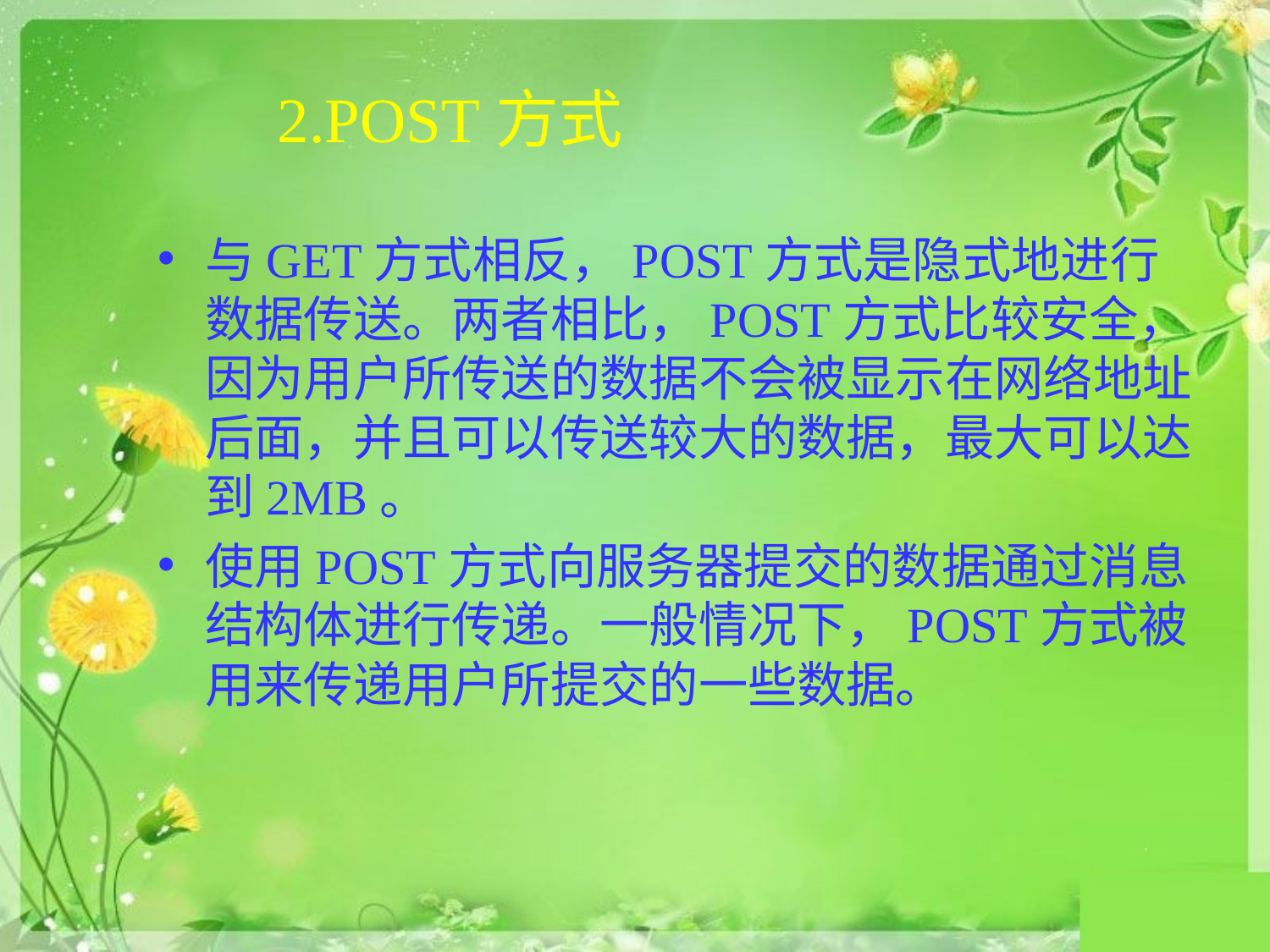

# 2.POST方式
与GET方式相反，POST方式是隐式地进行数据传送。两者相比，POST方式比较安全，因为用户所传送的数据不会被显示在网络地址后面，并且可以传送较大的数据，最大可以达到2MB。
使用POST方式向服务器提交的数据通过消息结构体进行传递。一般情况下，POST方式被用来传递用户所提交的一些数据。